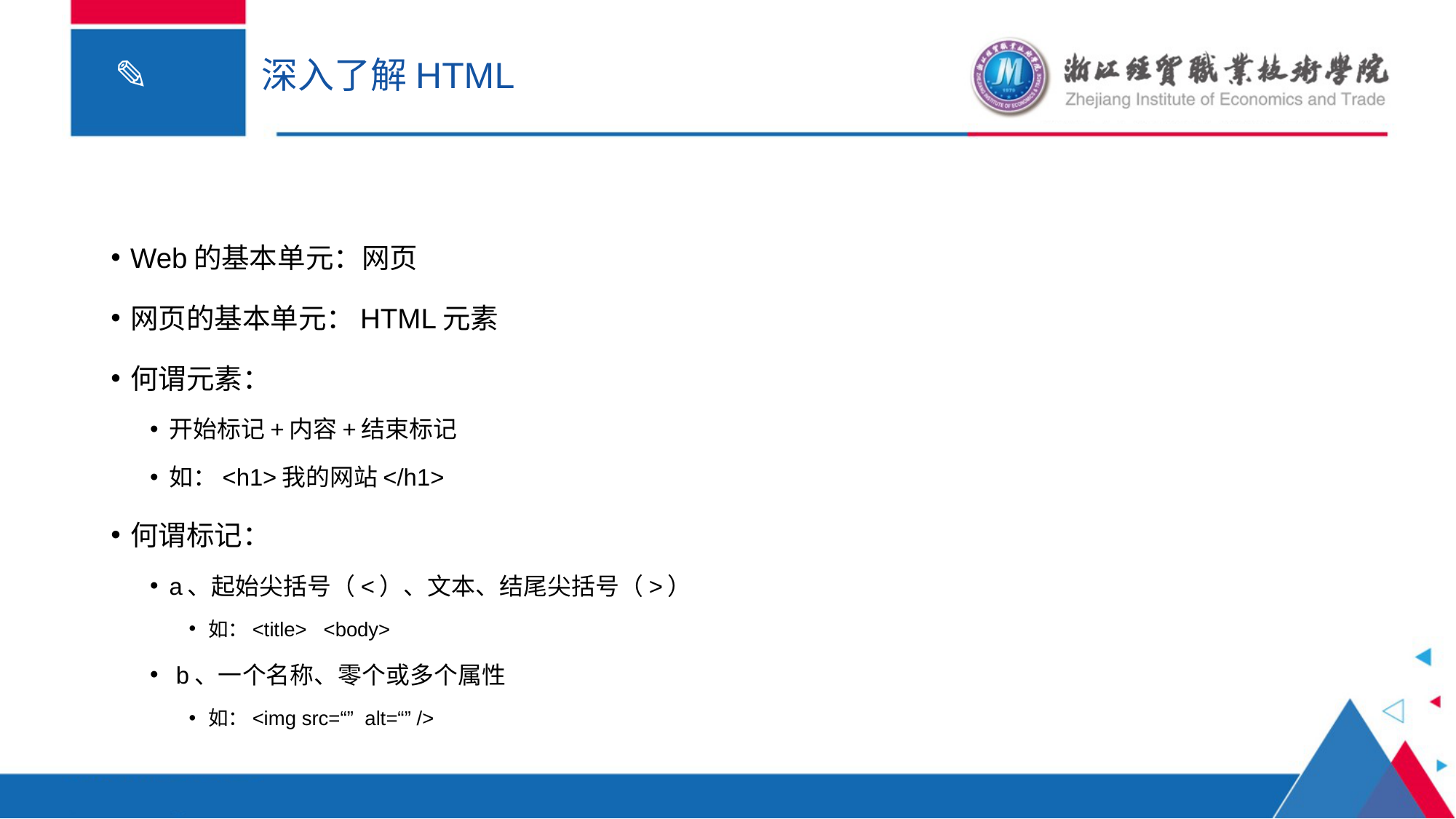

# 深入了解HTML
Web的基本单元：网页
网页的基本单元：HTML元素
何谓元素：
开始标记+内容+结束标记
如：<h1>我的网站</h1>
何谓标记：
a、起始尖括号（<）、文本、结尾尖括号（>）
如：<title>   <body>
 b、一个名称、零个或多个属性
如：<img src=“”  alt=“” />